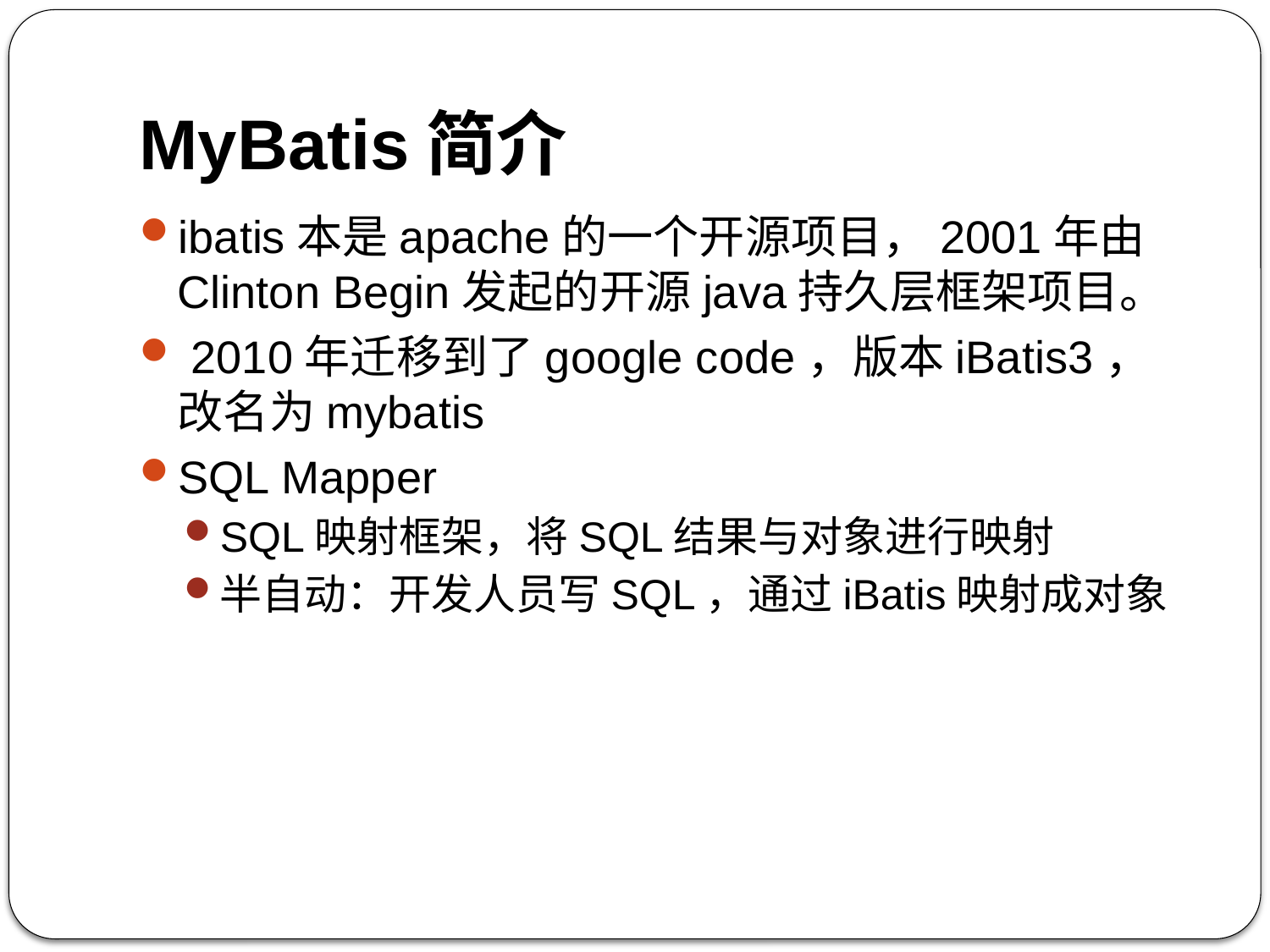

# MyBatis简介
ibatis本是apache的一个开源项目，2001年由Clinton Begin发起的开源java持久层框架项目。
 2010年迁移到了google code，版本iBatis3，改名为mybatis
SQL Mapper
SQL映射框架，将SQL结果与对象进行映射
半自动：开发人员写SQL，通过iBatis映射成对象